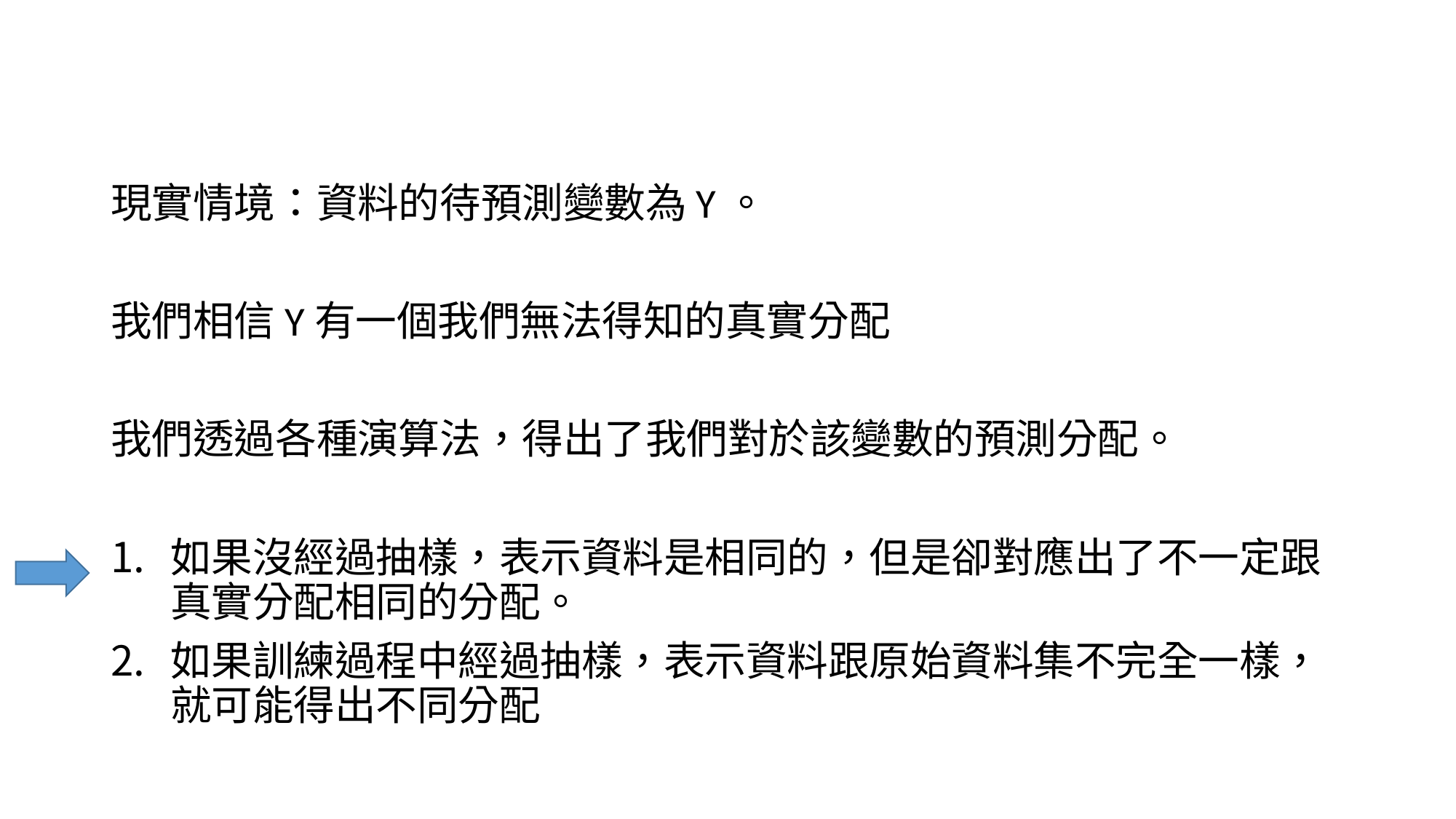

現實情境：資料的待預測變數為Y。

我們相信Y有一個我們無法得知的真實分配

我們透過各種演算法，得出了我們對於該變數的預測分配。

如果沒經過抽樣，表示資料是相同的，但是卻對應出了不一定跟真實分配相同的分配。
如果訓練過程中經過抽樣，表示資料跟原始資料集不完全一樣，就可能得出不同分配